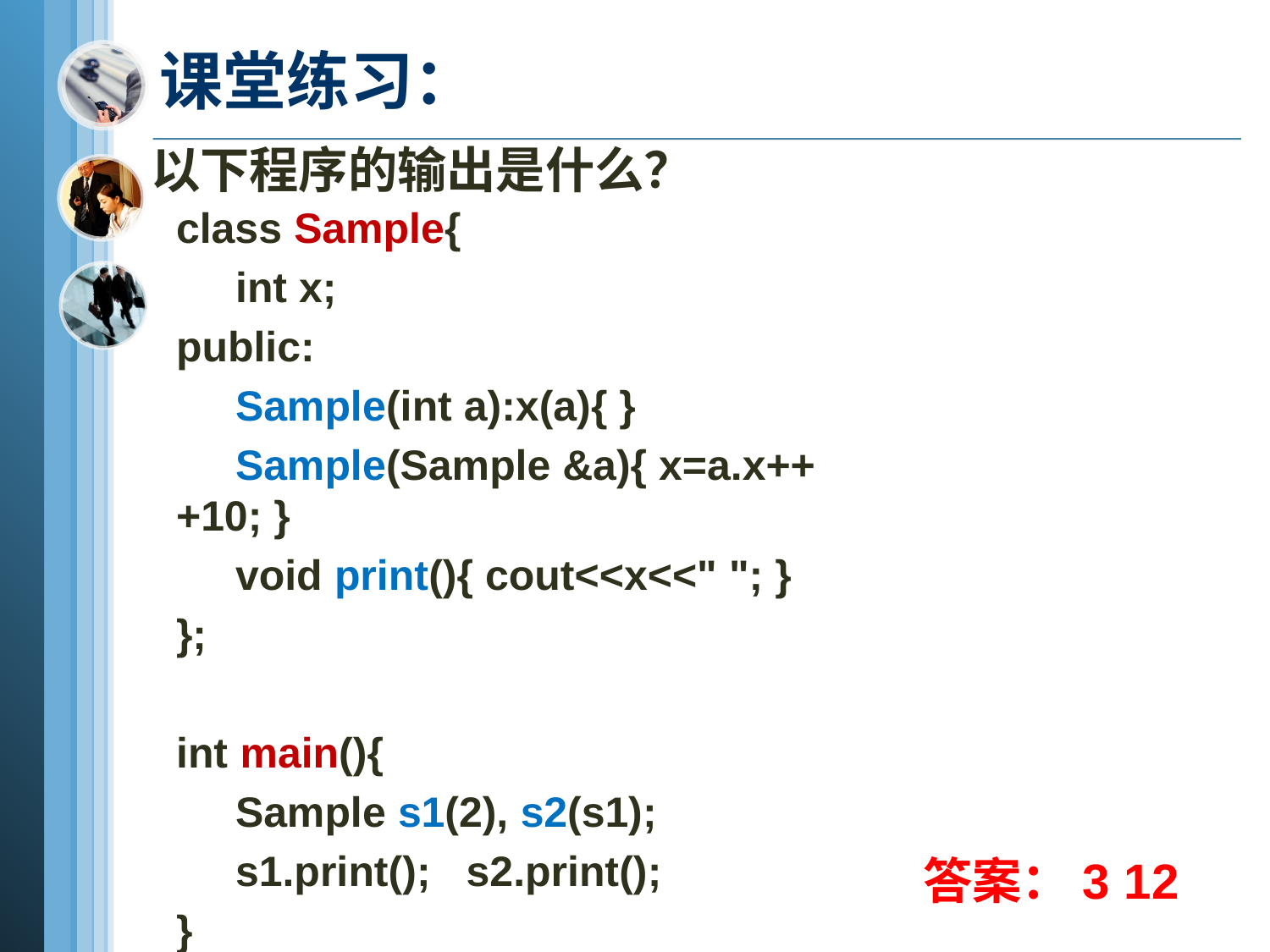

# 课堂练习：
以下程序的输出是什么？
class Sample{
     int x;
public:
     Sample(int a):x(a){ }
     Sample(Sample &a){ x=a.x++ +10; }
     void print(){ cout<<x<<" "; }
};

int main(){
     Sample s1(2), s2(s1);
     s1.print();   s2.print();
}
答案：3 12